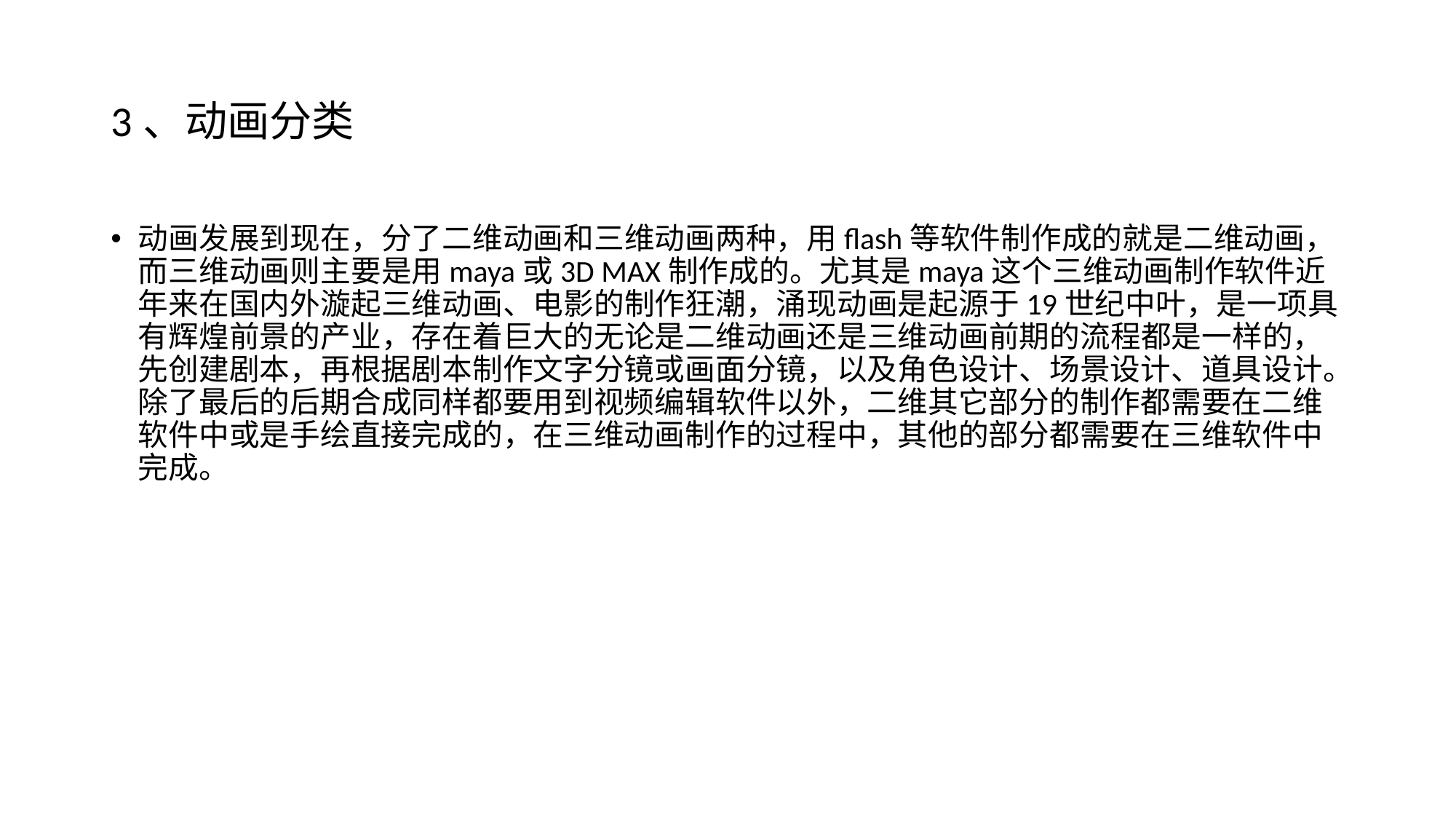

# 3、动画分类
动画发展到现在，分了二维动画和三维动画两种，用flash等软件制作成的就是二维动画，而三维动画则主要是用maya或3D MAX制作成的。尤其是maya这个三维动画制作软件近年来在国内外漩起三维动画、电影的制作狂潮，涌现动画是起源于19世纪中叶，是一项具有辉煌前景的产业，存在着巨大的无论是二维动画还是三维动画前期的流程都是一样的，先创建剧本，再根据剧本制作文字分镜或画面分镜，以及角色设计、场景设计、道具设计。除了最后的后期合成同样都要用到视频编辑软件以外，二维其它部分的制作都需要在二维软件中或是手绘直接完成的，在三维动画制作的过程中，其他的部分都需要在三维软件中完成。